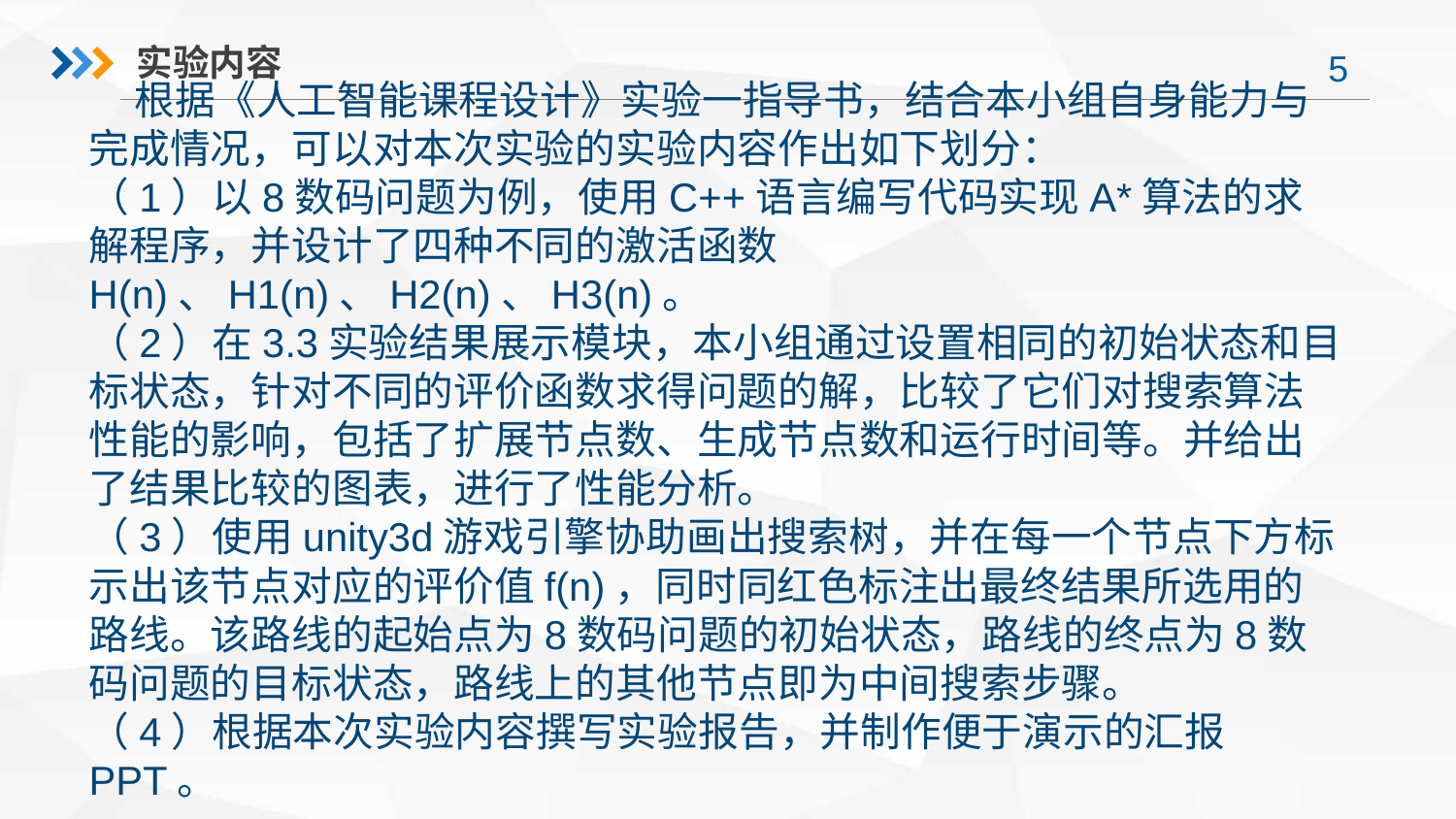

实验内容
    根据《人工智能课程设计》实验一指导书，结合本小组自身能力与完成情况，可以对本次实验的实验内容作出如下划分：
（1）以8数码问题为例，使用C++语言编写代码实现A*算法的求解程序，并设计了四种不同的激活函数H(n)、H1(n)、H2(n)、H3(n)。
（2）在3.3实验结果展示模块，本小组通过设置相同的初始状态和目标状态，针对不同的评价函数求得问题的解，比较了它们对搜索算法性能的影响，包括了扩展节点数、生成节点数和运行时间等。并给出了结果比较的图表，进行了性能分析。
（3）使用unity3d游戏引擎协助画出搜索树，并在每一个节点下方标示出该节点对应的评价值f(n)，同时同红色标注出最终结果所选用的路线。该路线的起始点为8数码问题的初始状态，路线的终点为8数码问题的目标状态，路线上的其他节点即为中间搜索步骤。
（4）根据本次实验内容撰写实验报告，并制作便于演示的汇报PPT。